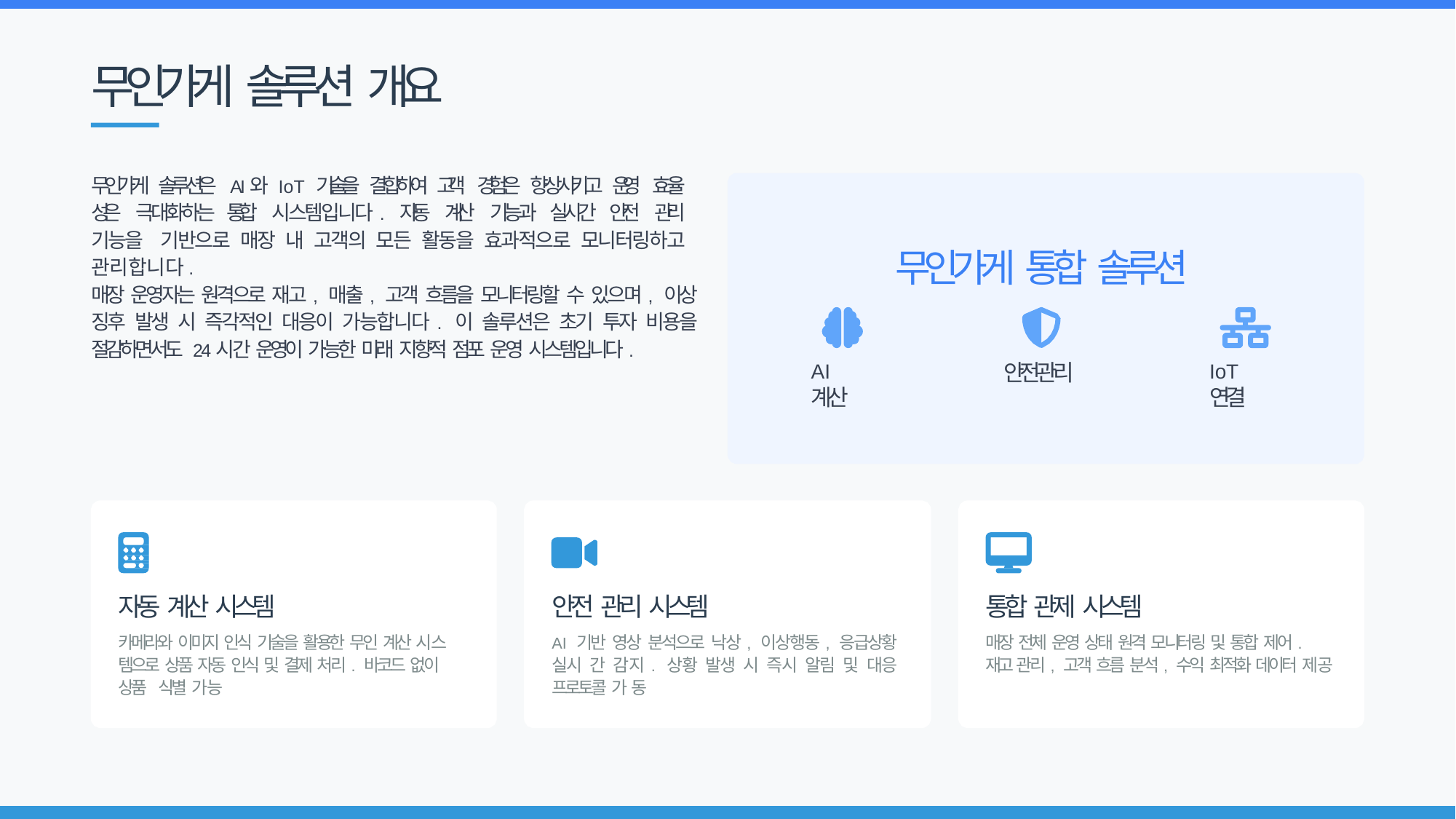

# 무인가게 솔루션 개요

무인가게 솔루션은 AI와 IoT 기술을 결합하여 고객 경험은 향상시키고 운영 효율 성은 극대화하는 통합 시스템입니다. 자동 계산 기능과 실시간 안전 관리 기능을 기반으로 매장 내 고객의 모든 활동을 효과적으로 모니터링하고 관리합니다.
무인가게 통합 솔루션
매장 운영자는 원격으로 재고, 매출, 고객 흐름을 모니터링할 수 있으며, 이상 징후 발생 시 즉각적인 대응이 가능합니다. 이 솔루션은 초기 투자 비용을 절감하면서도 24시간 운영이 가능한 미래 지향적 점포 운영 시스템입니다.

AI 계산
안전관리
IoT 연결

자동 계산 시스템
카메라와 이미지 인식 기술을 활용한 무인 계산 시스 템으로 상품 자동 인식 및 결제 처리. 바코드 없이 상품 식별 가능
안전 관리 시스템
AI 기반 영상 분석으로 낙상, 이상행동, 응급상황 실시 간 감지. 상황 발생 시 즉시 알림 및 대응 프로토콜 가 동
통합 관제 시스템
매장 전체 운영 상태 원격 모니터링 및 통합 제어. 재고 관리, 고객 흐름 분석, 수익 최적화 데이터 제공